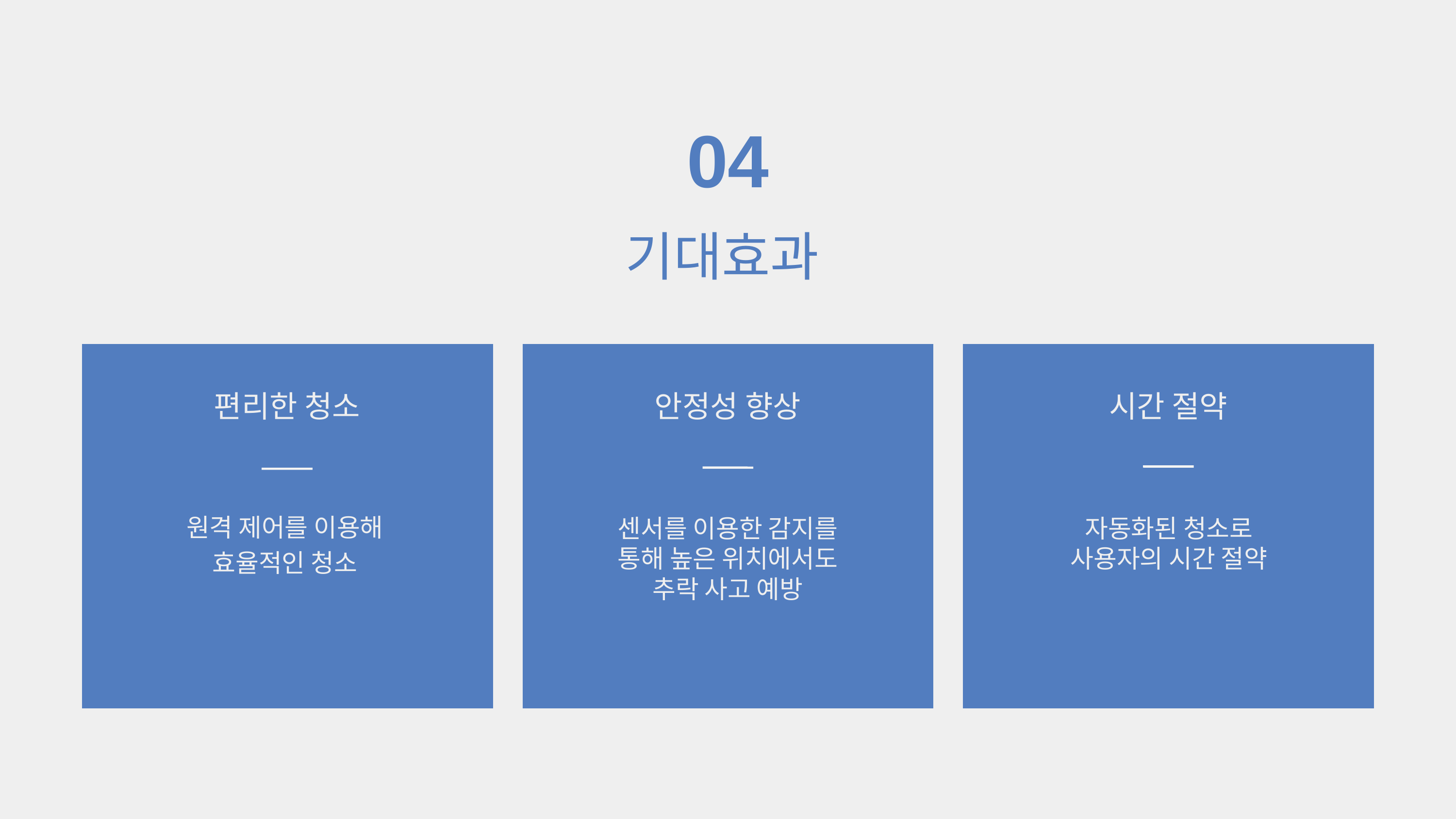

04
기대효과

편리한 청소
안정성 향상
시간 절약

원격 제어를 이용해
효율적인 청소
센서를 이용한 감지를
통해 높은 위치에서도
추락 사고 예방
자동화된 청소로
사용자의 시간 절약